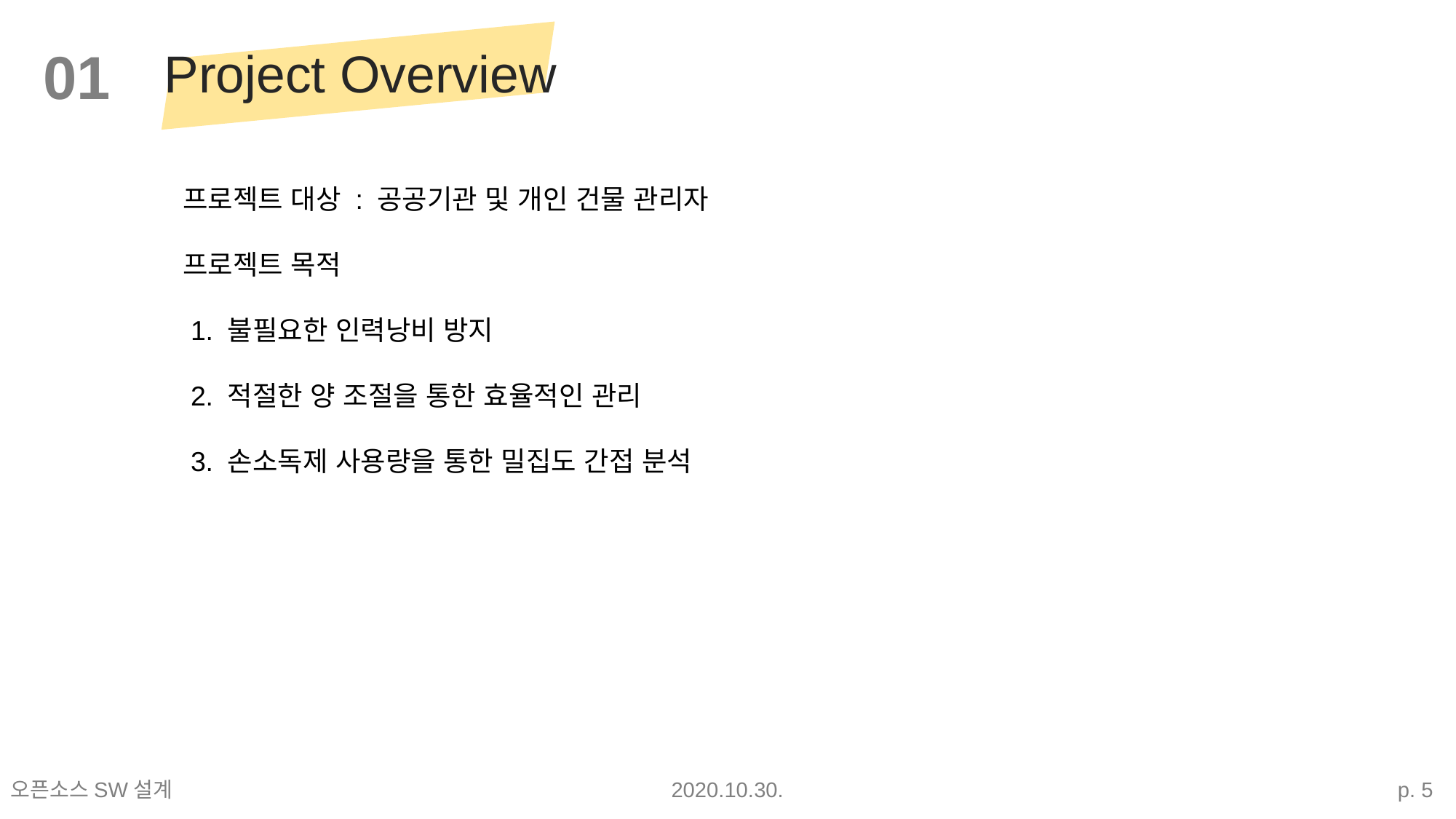

Project Overview
01

프로젝트 대상 : 공공기관 및 개인 건물 관리자

프로젝트 목적

 1. 불필요한 인력낭비 방지

 2. 적절한 양 조절을 통한 효율적인 관리

 3. 손소독제 사용량을 통한 밀집도 간접 분석
오픈소스SW설계
2020.10.30.
p. 5